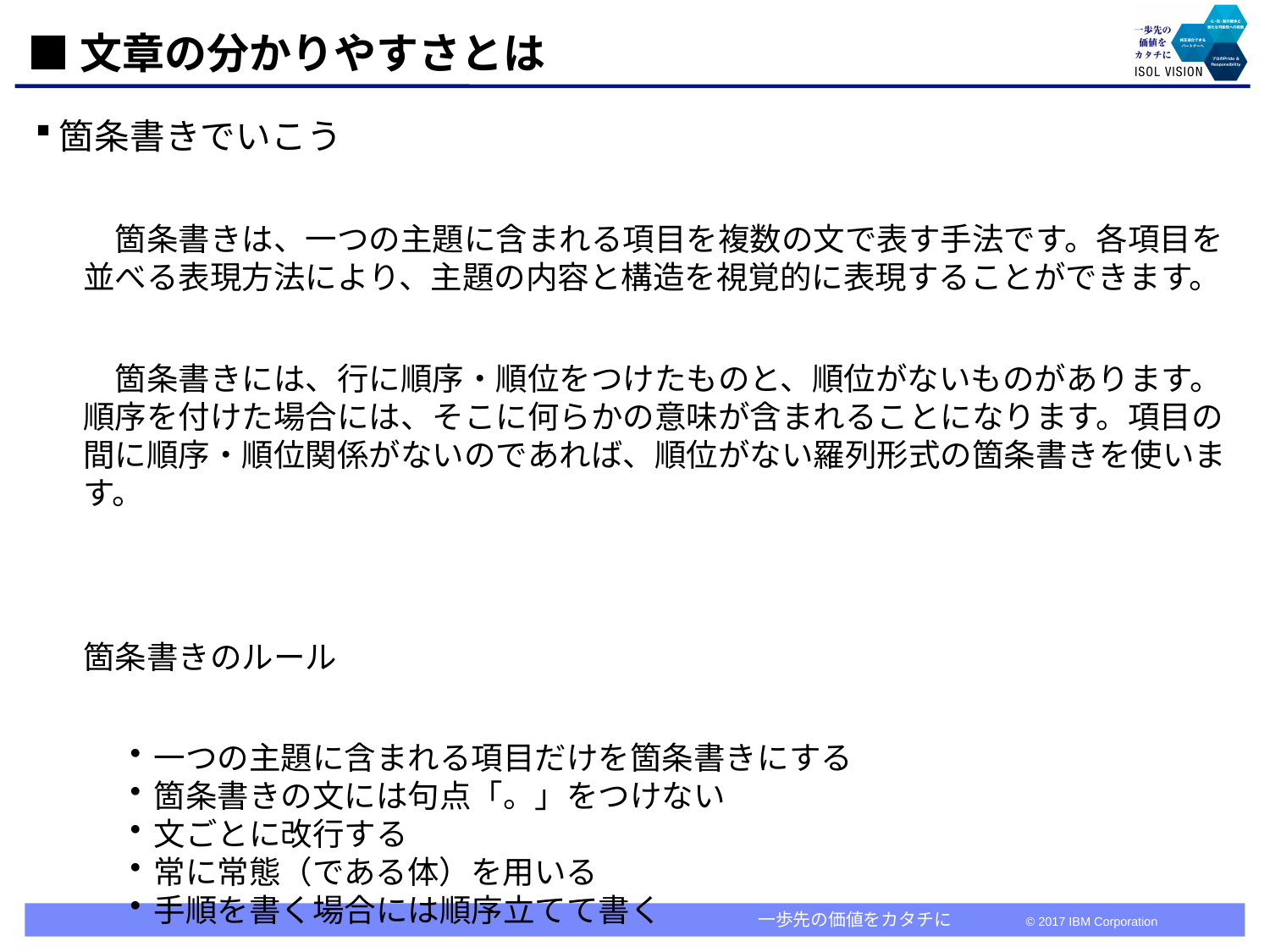

# ■文章の分かりやすさとは
箇条書きでいこう

　箇条書きは、一つの主題に含まれる項目を複数の文で表す手法です。各項目を並べる表現方法により、主題の内容と構造を視覚的に表現することができます。

　箇条書きには、行に順序・順位をつけたものと、順位がないものがあります。順序を付けた場合には、そこに何らかの意味が含まれることになります。項目の間に順序・順位関係がないのであれば、順位がない羅列形式の箇条書きを使います。

箇条書きのルール

一つの主題に含まれる項目だけを箇条書きにする
箇条書きの文には句点「。」をつけない
文ごとに改行する
常に常態（である体）を用いる
手順を書く場合には順序立てて書く